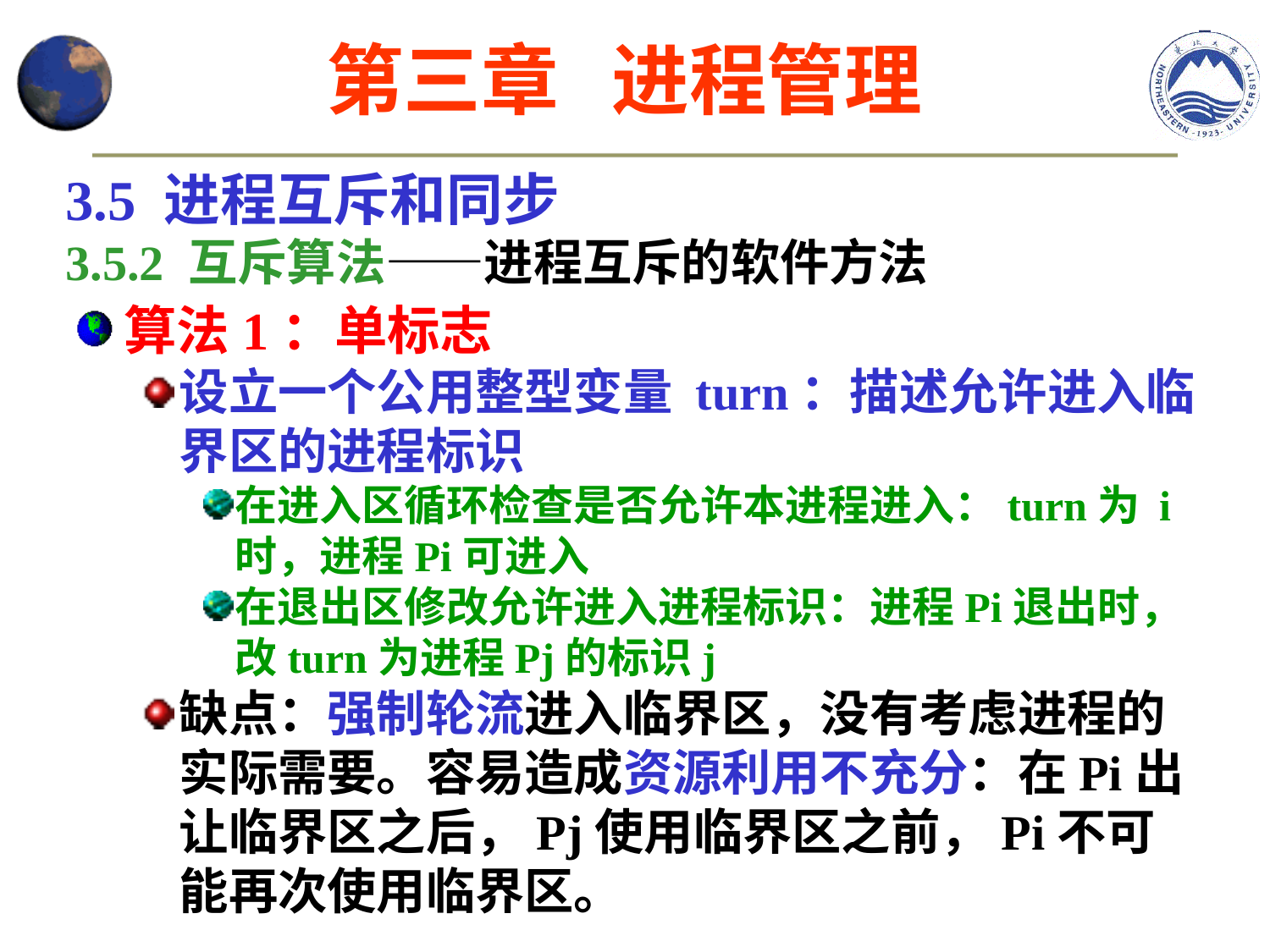

第三章   进程管理
3.5 进程互斥和同步
3.5.2 互斥算法——进程互斥的软件方法
算法1：单标志
设立一个公用整型变量 turn：描述允许进入临界区的进程标识
在进入区循环检查是否允许本进程进入：turn为 i 时，进程Pi可进入
在退出区修改允许进入进程标识：进程Pi退出时，改turn为进程Pj的标识j
缺点：强制轮流进入临界区，没有考虑进程的实际需要。容易造成资源利用不充分：在Pi出让临界区之后，Pj使用临界区之前，Pi不可能再次使用临界区。